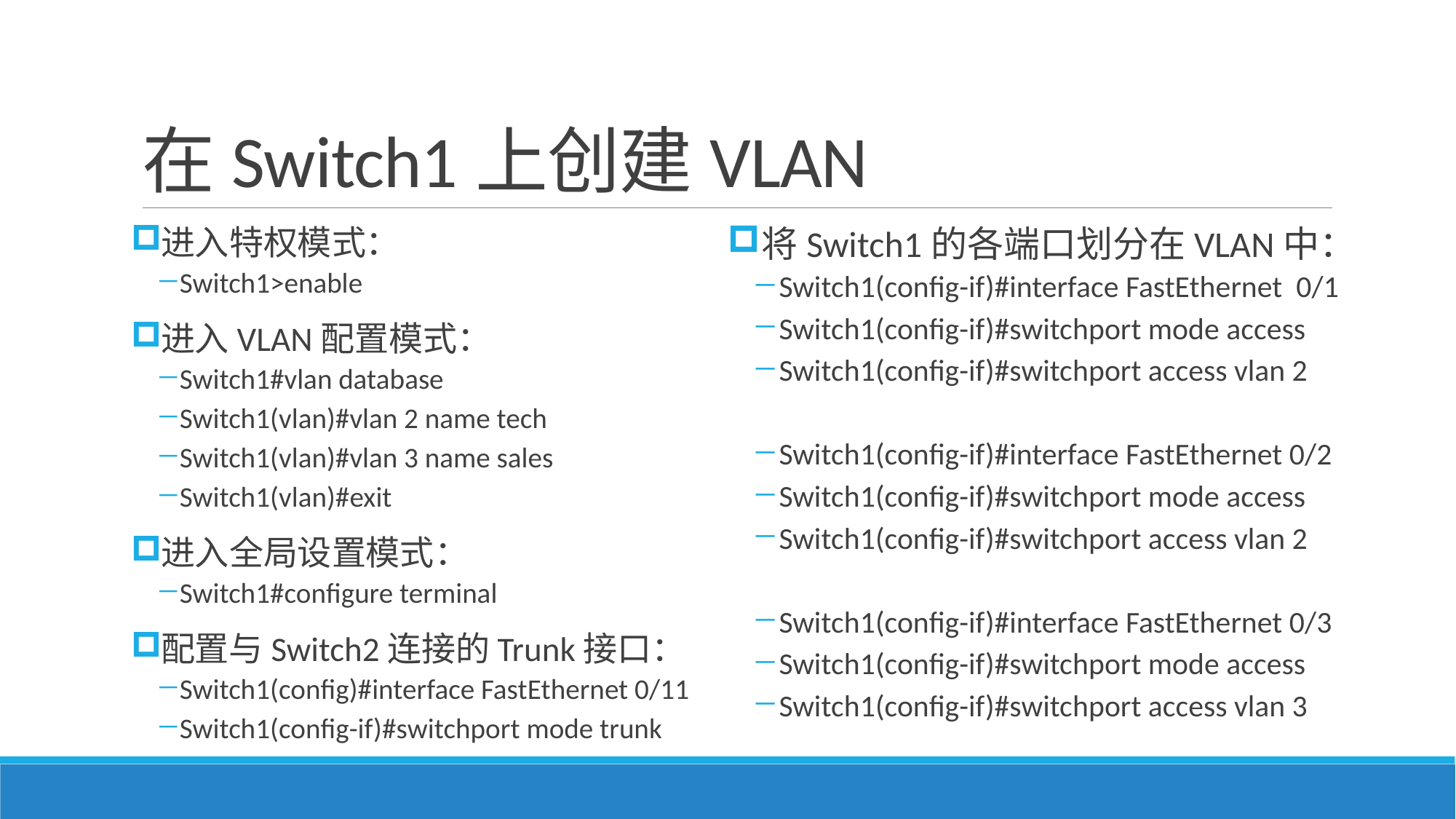

# 在Switch1上创建VLAN
进入特权模式：
Switch1>enable
进入VLAN配置模式：
Switch1#vlan database
Switch1(vlan)#vlan 2 name tech
Switch1(vlan)#vlan 3 name sales
Switch1(vlan)#exit
进入全局设置模式：
Switch1#configure terminal
配置与Switch2连接的Trunk接口：
Switch1(config)#interface FastEthernet 0/11
Switch1(config-if)#switchport mode trunk

将Switch1的各端口划分在VLAN中：
Switch1(config-if)#interface FastEthernet  0/1
Switch1(config-if)#switchport mode access
Switch1(config-if)#switchport access vlan 2

Switch1(config-if)#interface FastEthernet 0/2
Switch1(config-if)#switchport mode access
Switch1(config-if)#switchport access vlan 2

Switch1(config-if)#interface FastEthernet 0/3
Switch1(config-if)#switchport mode access
Switch1(config-if)#switchport access vlan 3